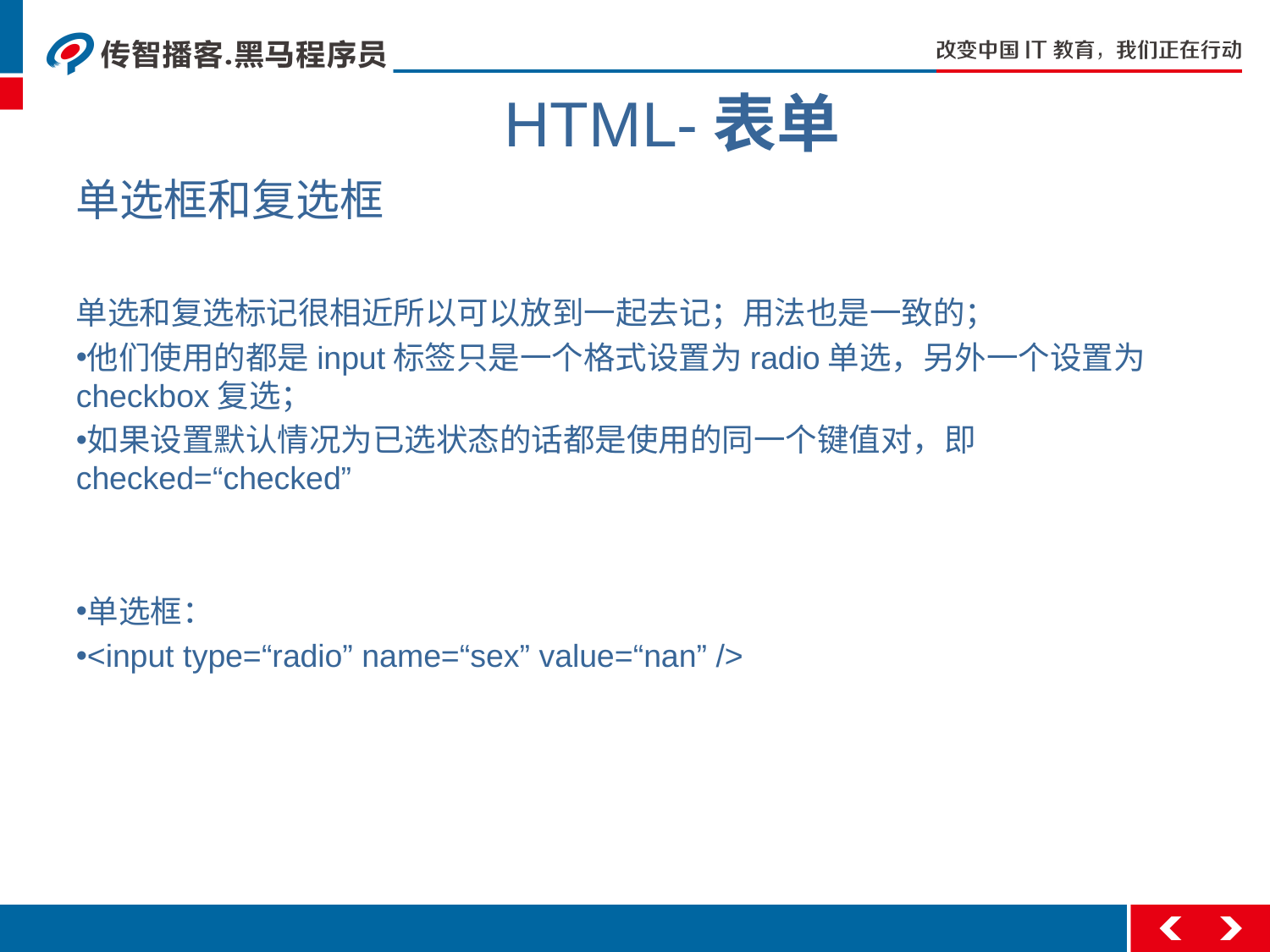

HTML-表单
单选框和复选框

单选和复选标记很相近所以可以放到一起去记；用法也是一致的；
他们使用的都是input标签只是一个格式设置为radio单选，另外一个设置为checkbox复选；
如果设置默认情况为已选状态的话都是使用的同一个键值对，即 checked=“checked”

单选框：
<input type=“radio” name=“sex” value=“nan” />